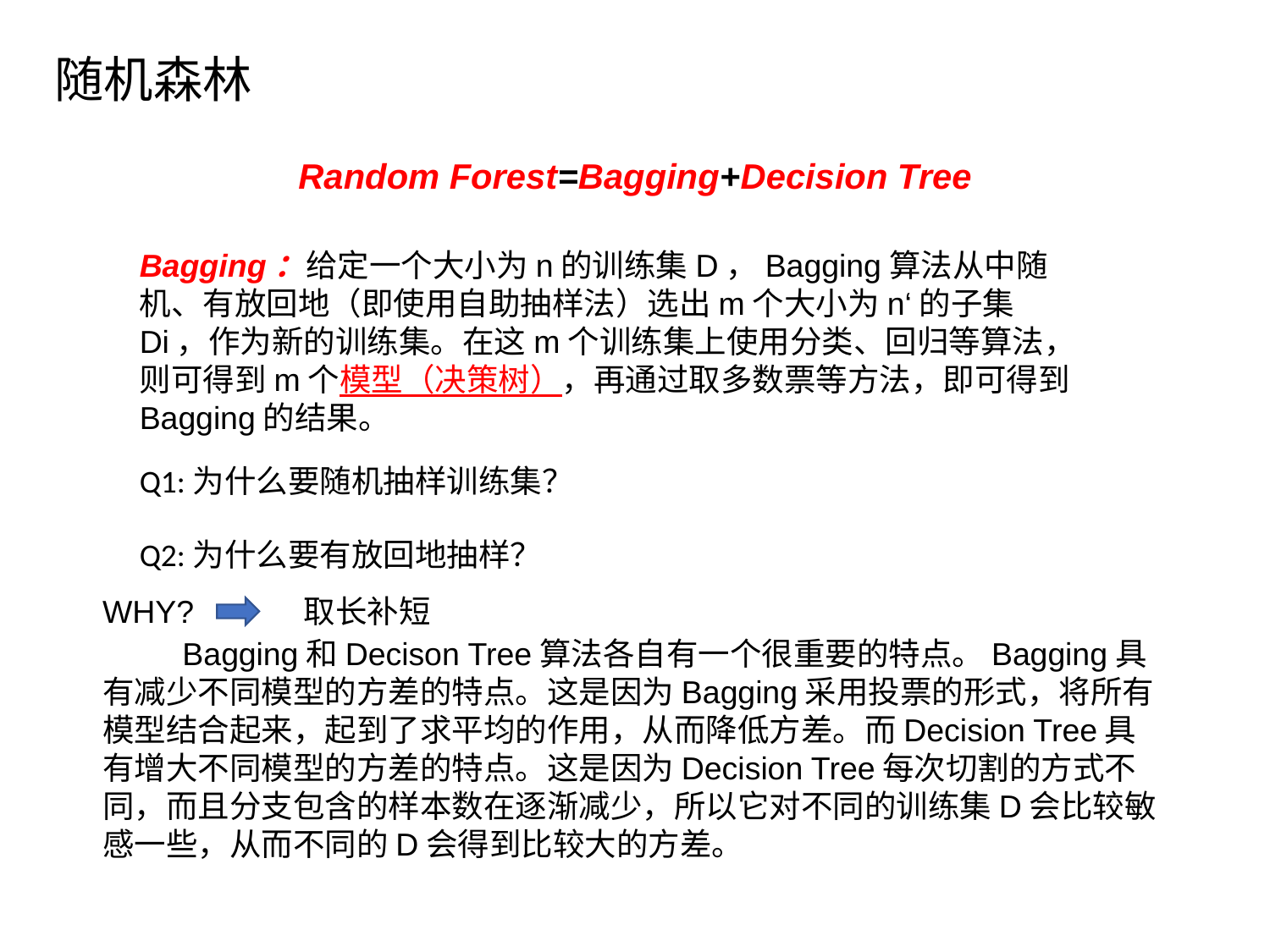

随机森林
Random Forest=Bagging+Decision Tree
Bagging：给定一个大小为n的训练集D，Bagging算法从中随机、有放回地（即使用自助抽样法）选出m个大小为n‘的子集Di，作为新的训练集。在这m个训练集上使用分类、回归等算法，则可得到m个模型（决策树），再通过取多数票等方法，即可得到Bagging的结果。
Q1:为什么要随机抽样训练集？
Q2:为什么要有放回地抽样？
WHY?
取长补短

         Bagging和Decison Tree算法各自有一个很重要的特点。Bagging具有减少不同模型的方差的特点。这是因为Bagging采用投票的形式，将所有模型结合起来，起到了求平均的作用，从而降低方差。而Decision Tree具有增大不同模型的方差的特点。这是因为Decision Tree每次切割的方式不同，而且分支包含的样本数在逐渐减少，所以它对不同的训练集D会比较敏感一些，从而不同的D会得到比较大的方差。